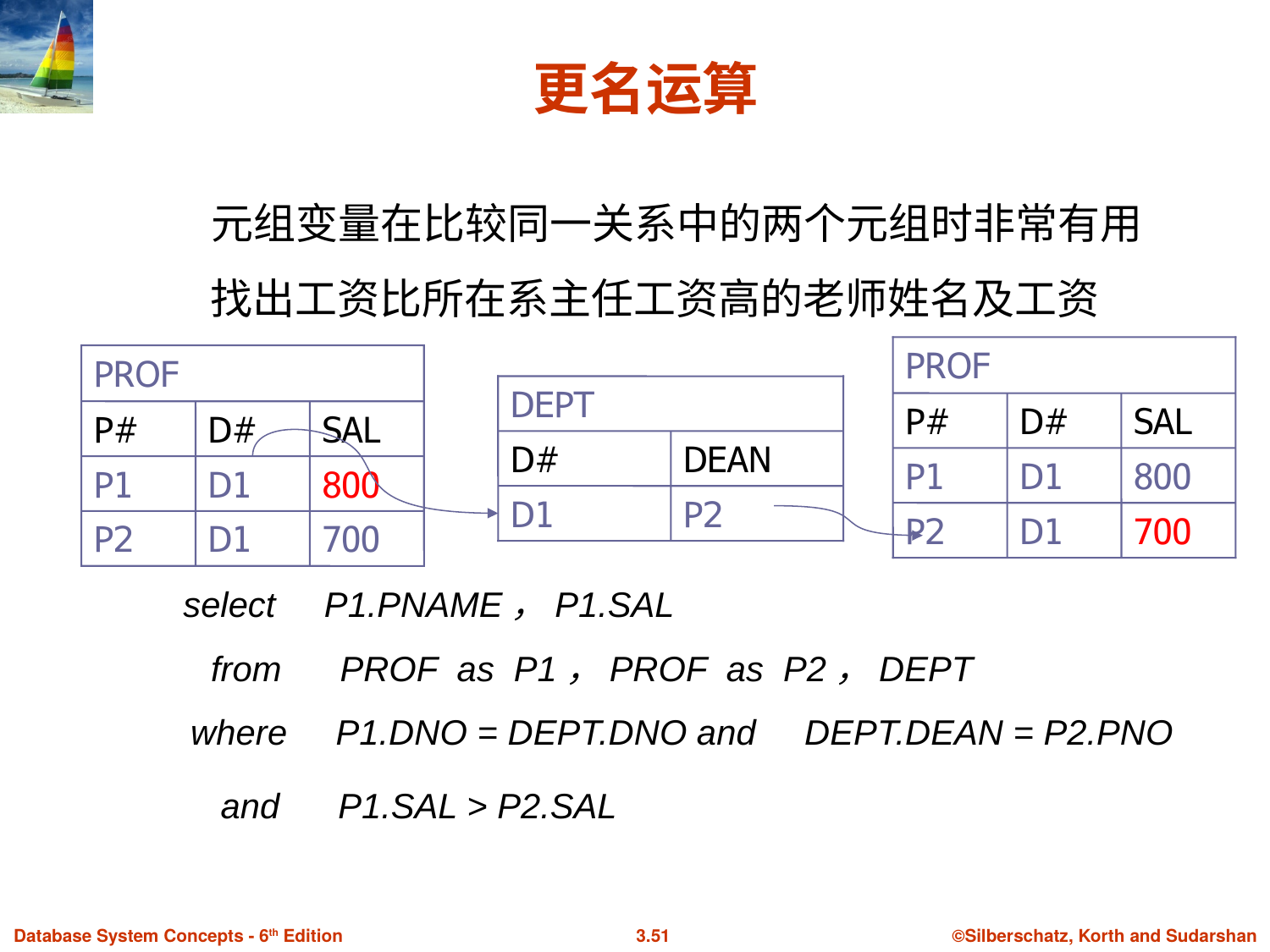

# 更名运算
元组变量在比较同一关系中的两个元组时非常有用
   找出工资比所在系主任工资高的老师姓名及工资

 select     P1.PNAME，P1.SAL
	from      PROF  as  P1，PROF  as  P2，DEPT
  where     P1.DNO = DEPT.DNO and     DEPT.DEAN = P2.PNO
	 and      P1.SAL > P2.SAL

PROF

PROF

DEPT

P#

D#

SAL

P#

D#

SAL

D#

DEAN

P1

D1
800
P1

D1
800
D1

P2
P2

D1
700
P2

D1
700